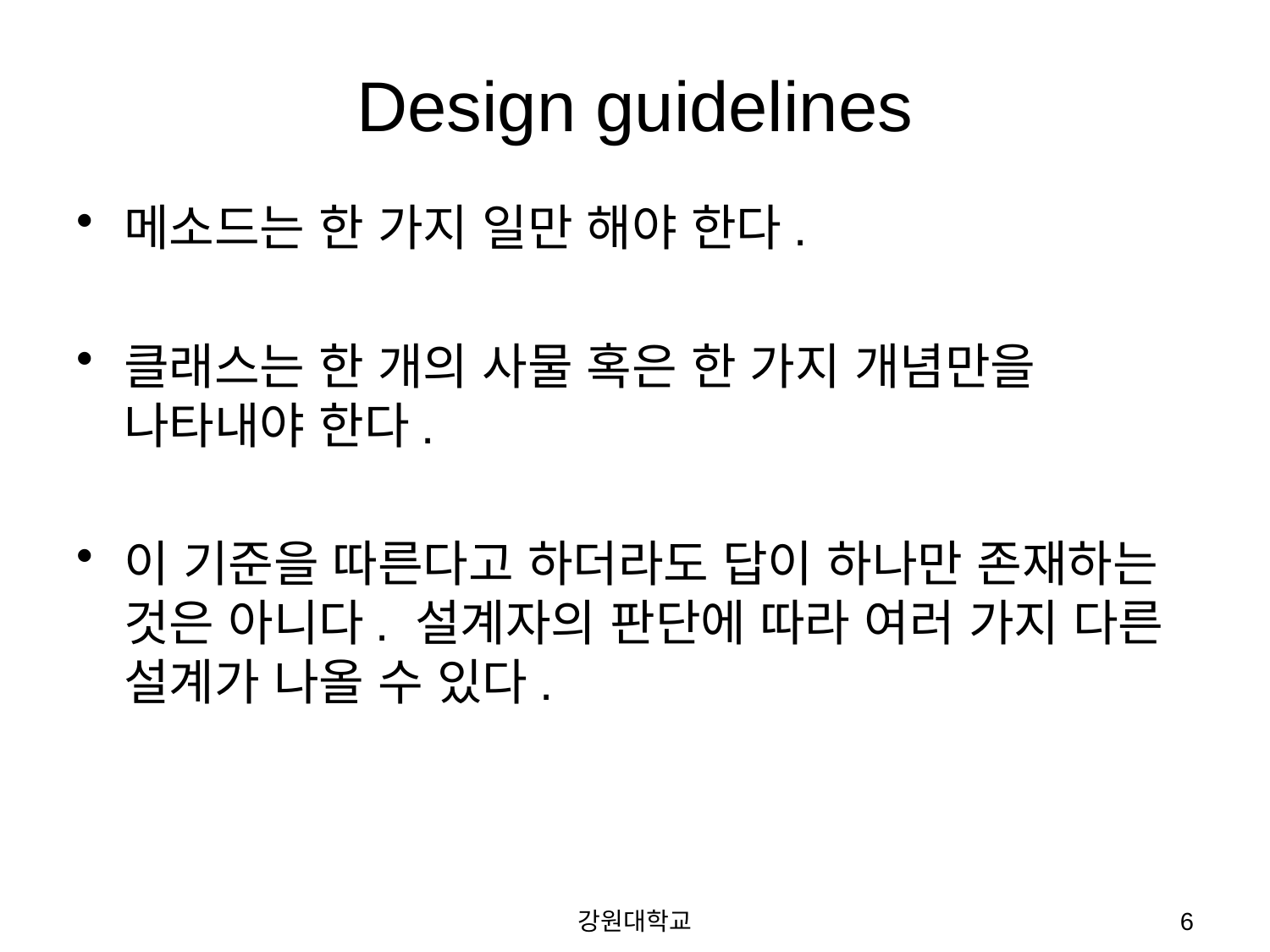

# Design guidelines
메소드는 한 가지 일만 해야 한다.

클래스는 한 개의 사물 혹은 한 가지 개념만을 나타내야 한다.

이 기준을 따른다고 하더라도 답이 하나만 존재하는 것은 아니다. 설계자의 판단에 따라 여러 가지 다른 설계가 나올 수 있다.
강원대학교
6